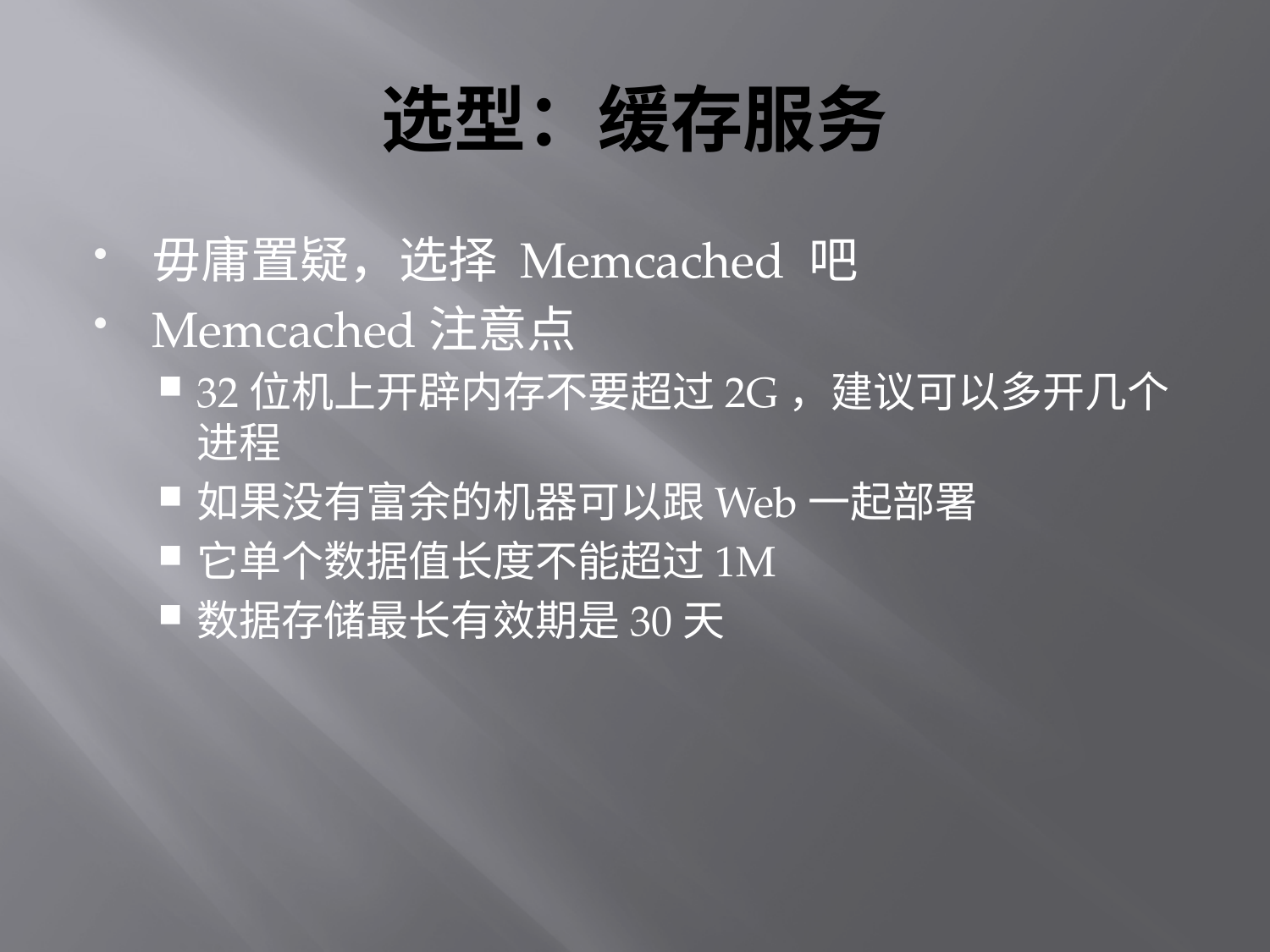

# 选型：缓存服务
毋庸置疑，选择 Memcached 吧
Memcached注意点
32位机上开辟内存不要超过2G，建议可以多开几个进程
如果没有富余的机器可以跟Web一起部署
它单个数据值长度不能超过1M
数据存储最长有效期是30天